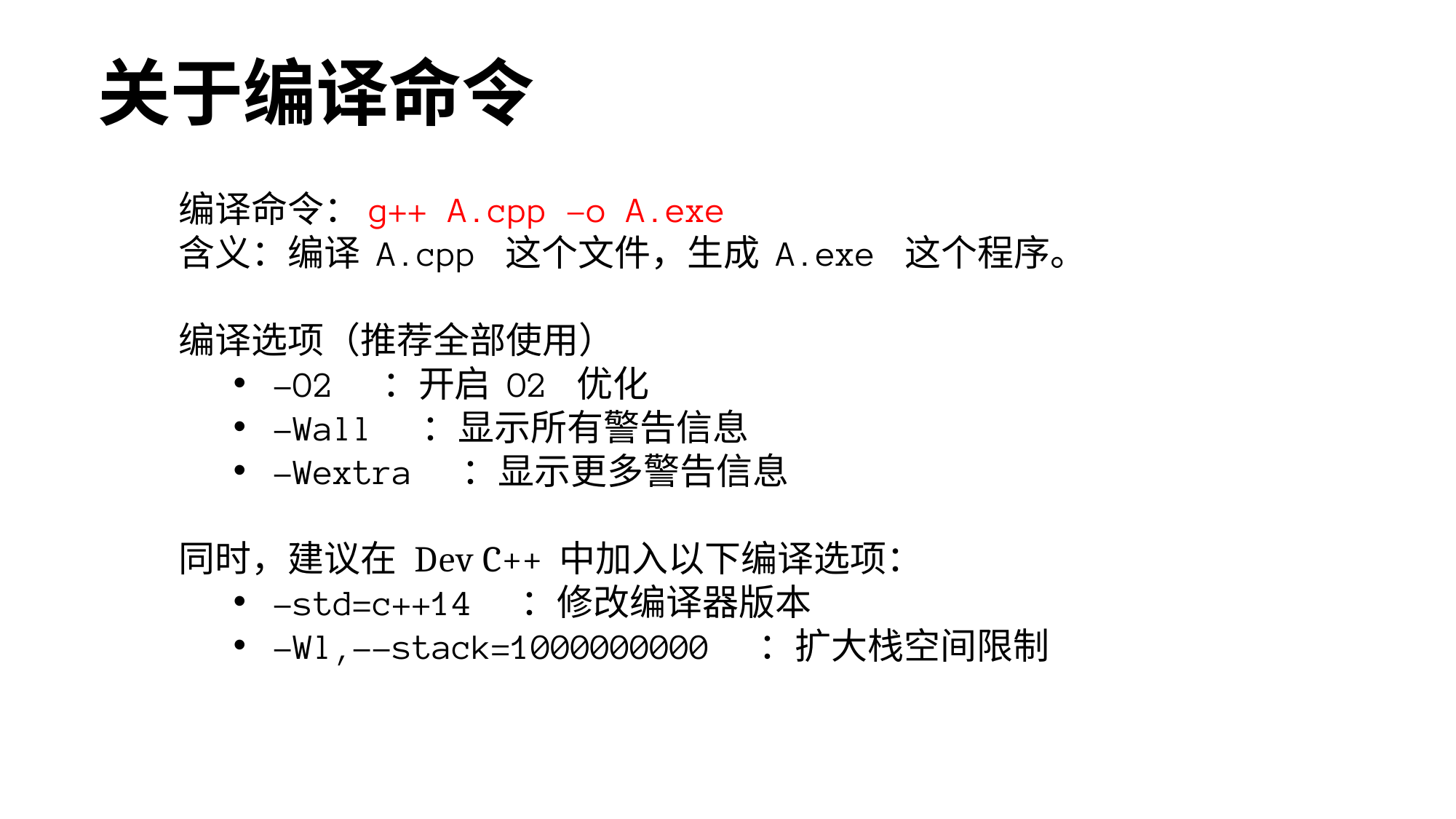

关于编译命令
编译命令：g++ A.cpp –o A.exe
含义：编译 A.cpp 这个文件，生成 A.exe 这个程序。

编译选项（推荐全部使用）
-O2  ：开启 O2 优化
-Wall  ：显示所有警告信息
-Wextra  ：显示更多警告信息

同时，建议在 Dev C++ 中加入以下编译选项：
-std=c++14  ：修改编译器版本
-Wl,--stack=1000000000  ：扩大栈空间限制